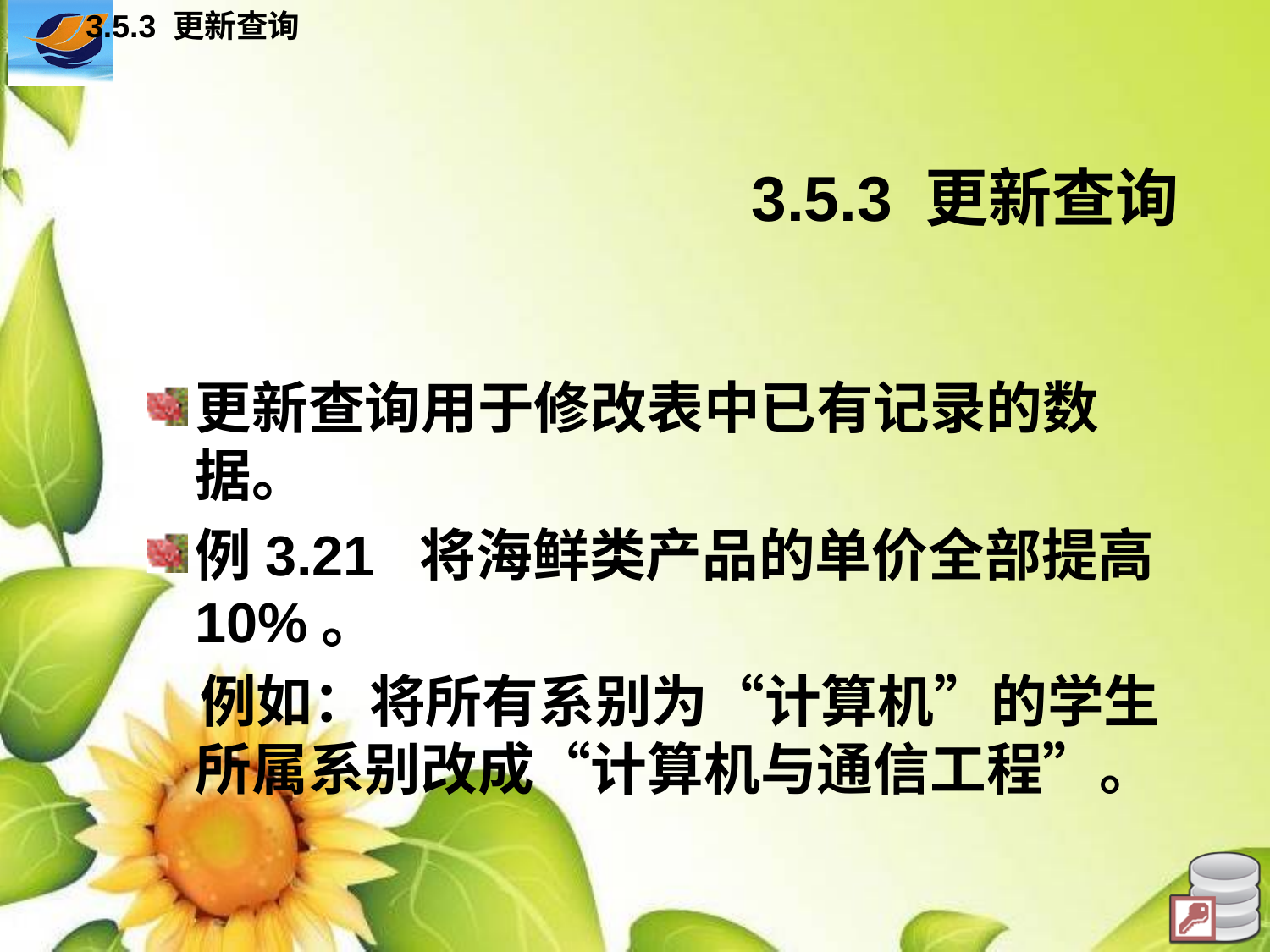

3.5.3 更新查询
# 3.5.3 更新查询
更新查询用于修改表中已有记录的数据。
例3.21  将海鲜类产品的单价全部提高10%。
   例如：将所有系别为“计算机”的学生所属系别改成“计算机与通信工程”。